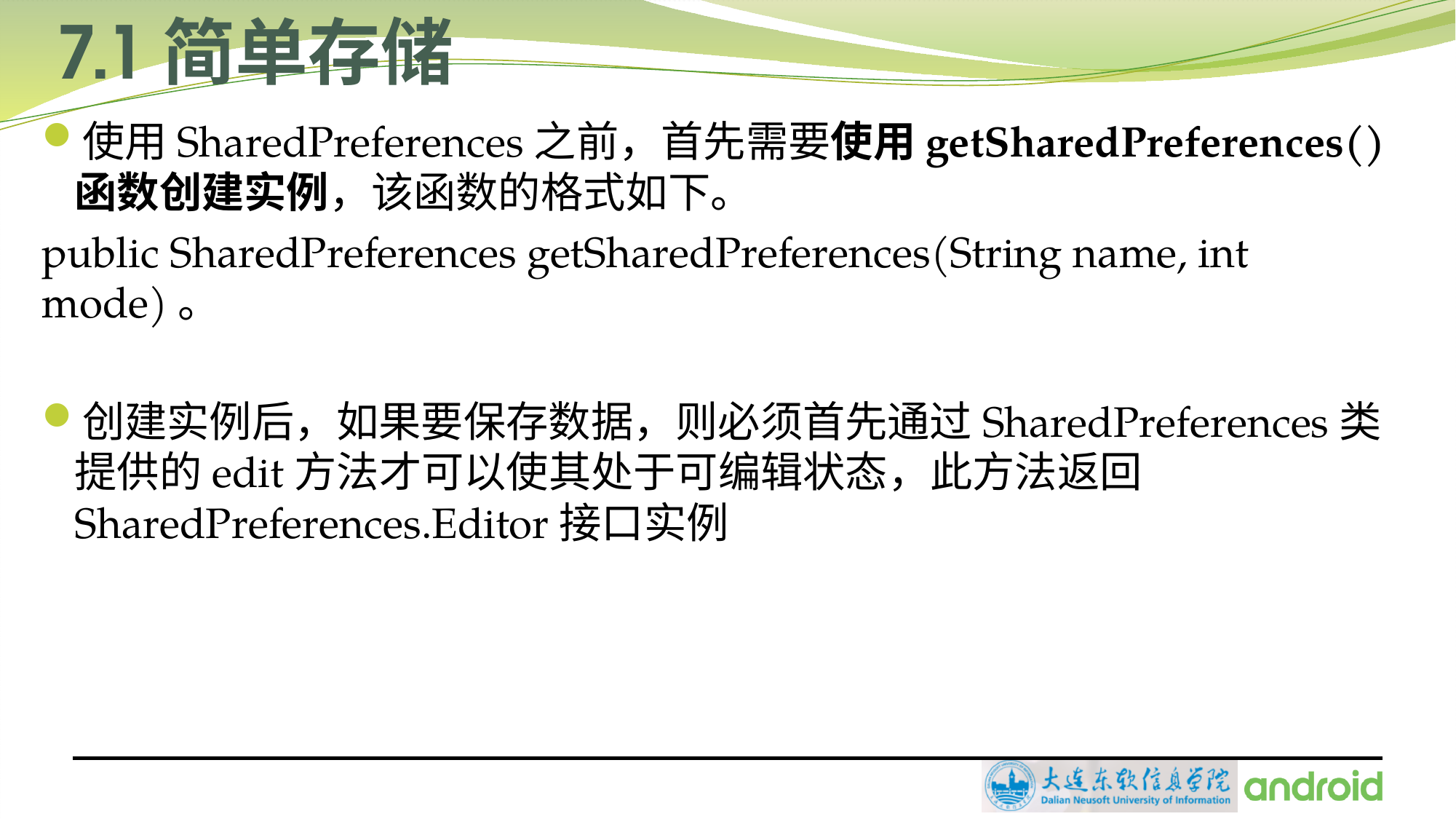

# 7.1简单存储
使用SharedPreferences之前，首先需要使用getSharedPreferences()函数创建实例，该函数的格式如下。
public SharedPreferences getSharedPreferences(String name, int mode)。

创建实例后，如果要保存数据，则必须首先通过SharedPreferences类提供的edit方法才可以使其处于可编辑状态，此方法返回SharedPreferences.Editor接口实例